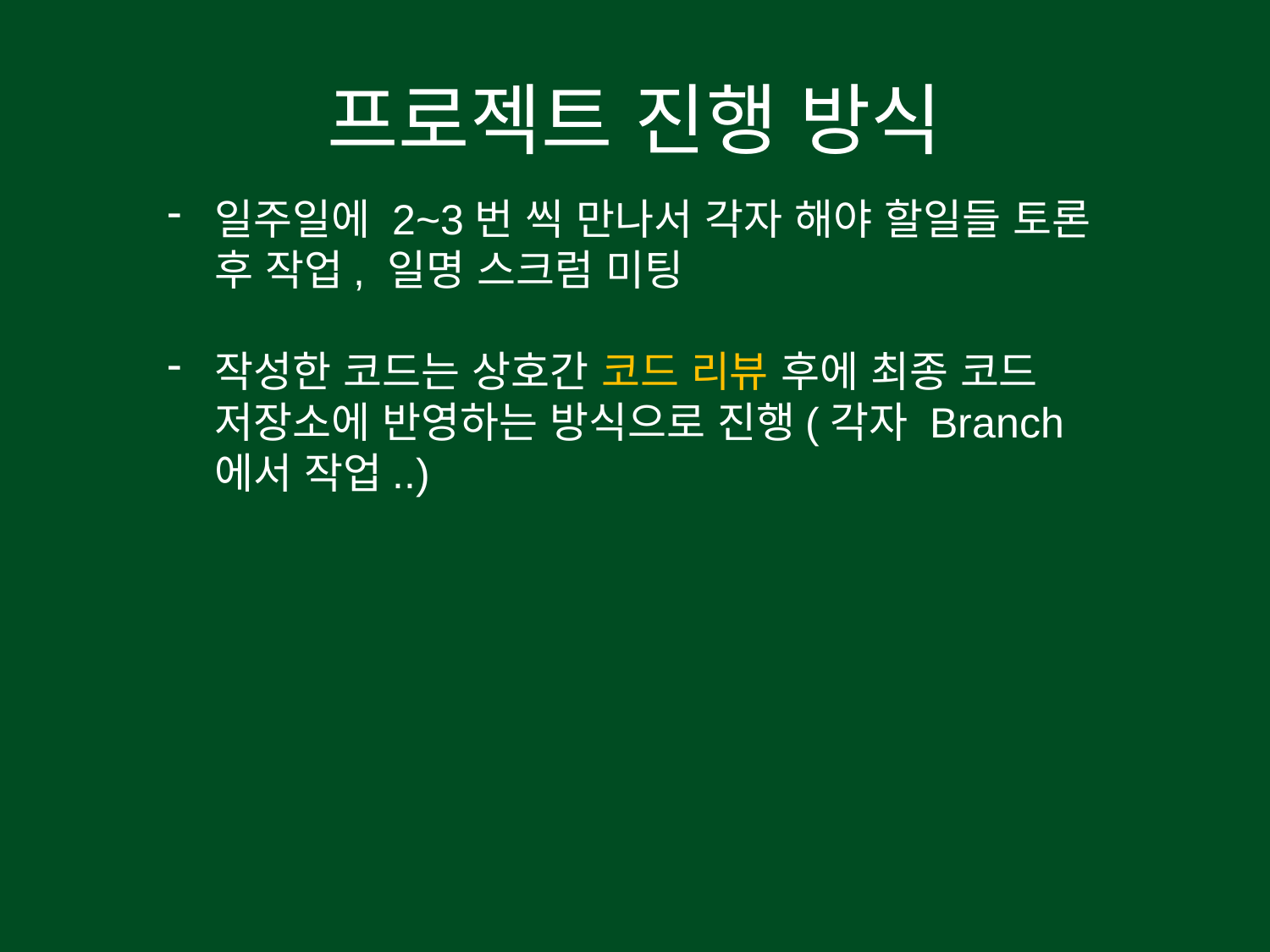

# 프로젝트 진행 방식
일주일에 2~3번 씩 만나서 각자 해야 할일들 토론 후 작업, 일명 스크럼 미팅

작성한 코드는 상호간 코드 리뷰 후에 최종 코드 저장소에 반영하는 방식으로 진행(각자 Branch에서 작업..)